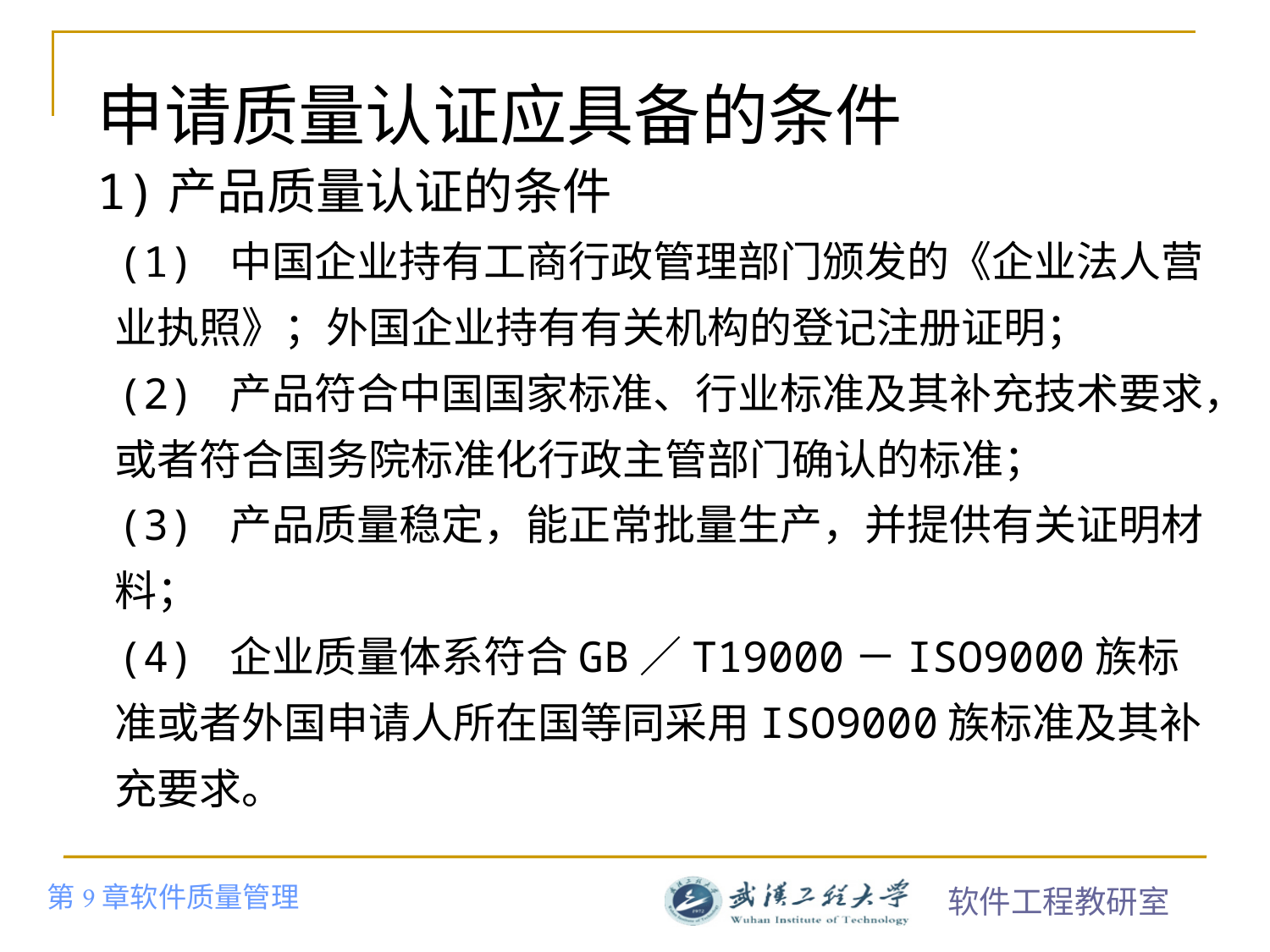

申请质量认证应具备的条件
 1)产品质量认证的条件
  (1) 中国企业持有工商行政管理部门颁发的《企业法人营业执照》；外国企业持有有关机构的登记注册证明；
  (2) 产品符合中国国家标准、行业标准及其补充技术要求，或者符合国务院标准化行政主管部门确认的标准；
  (3) 产品质量稳定，能正常批量生产，并提供有关证明材料；
  (4) 企业质量体系符合GB／T19000－ISO9000族标准或者外国申请人所在国等同采用ISO9000族标准及其补充要求。